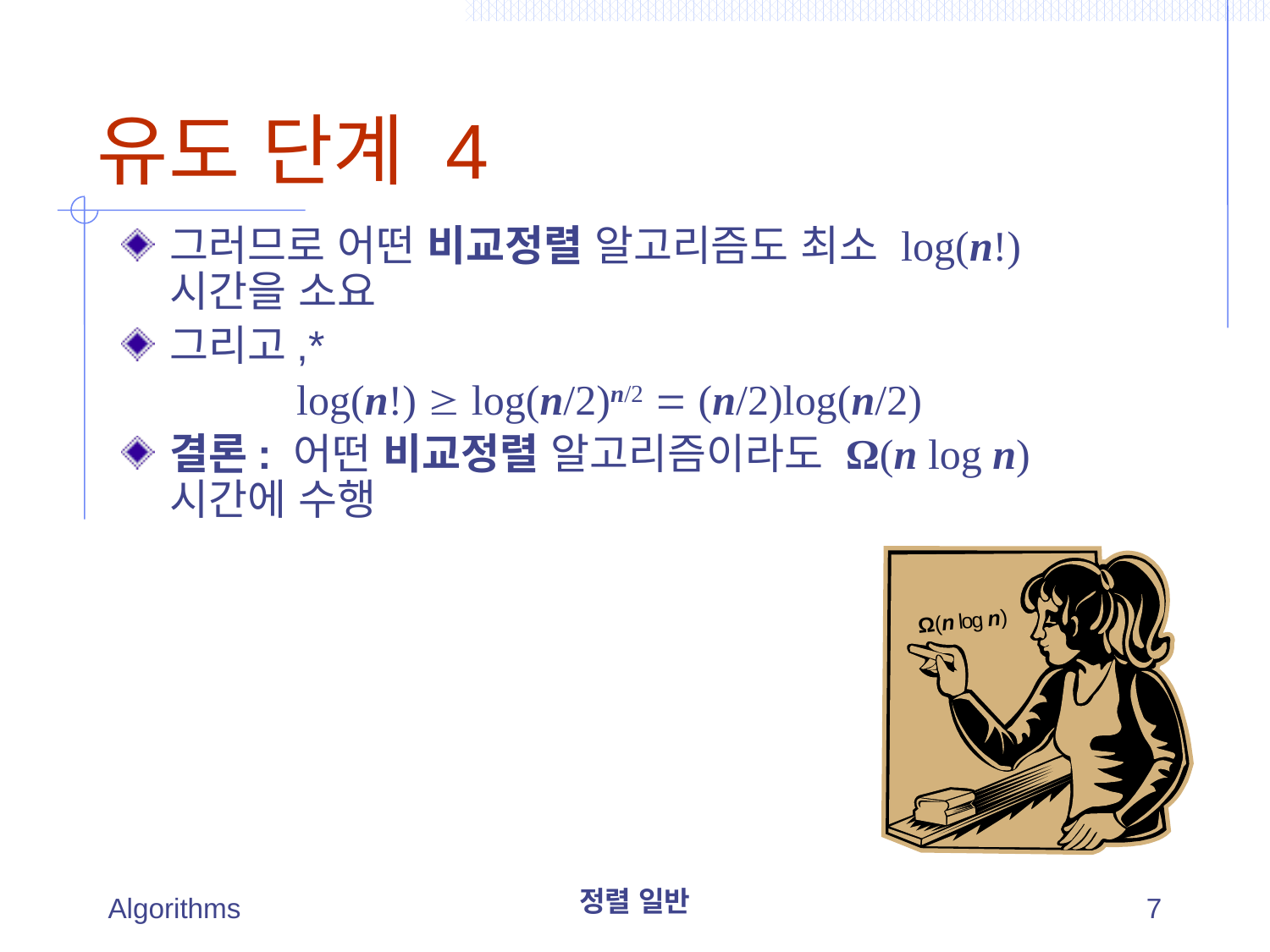

# 유도 단계 4
그러므로 어떤 비교정렬 알고리즘도 최소 log(n!) 시간을 소요
그리고,*
		log(n!) ≥ log(n/2)n/2 = (n/2)log(n/2)
결론: 어떤 비교정렬 알고리즘이라도 Ω(n log n) 시간에 수행

Ω(n log n)

Algorithms
정렬 일반
7